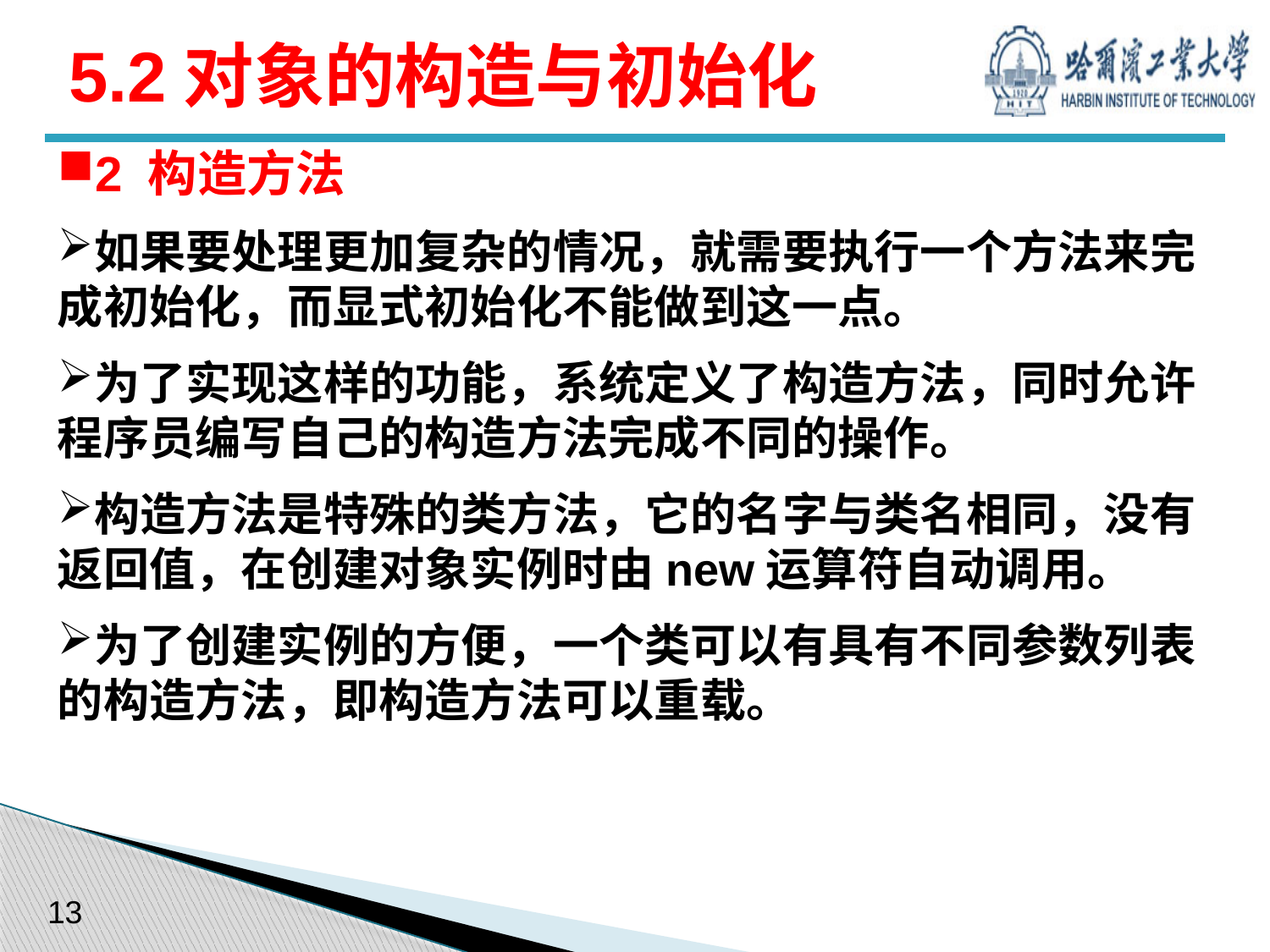

# 5.2对象的构造与初始化
2 构造方法
如果要处理更加复杂的情况，就需要执行一个方法来完成初始化，而显式初始化不能做到这一点。
为了实现这样的功能，系统定义了构造方法，同时允许程序员编写自己的构造方法完成不同的操作。
构造方法是特殊的类方法，它的名字与类名相同，没有返回值，在创建对象实例时由new运算符自动调用。
为了创建实例的方便，一个类可以有具有不同参数列表的构造方法，即构造方法可以重载。